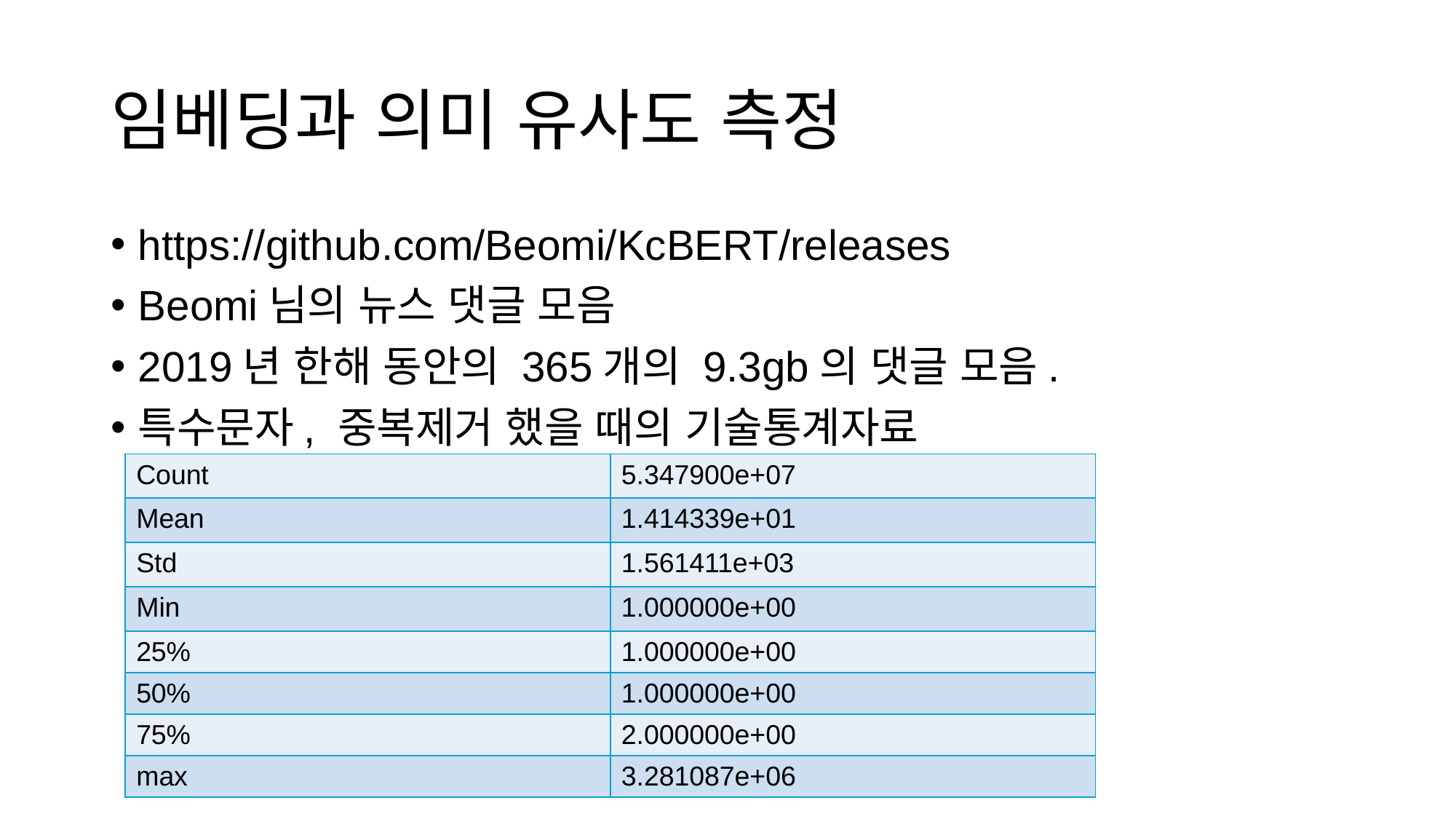

# 임베딩과 의미 유사도 측정
https://github.com/Beomi/KcBERT/releases
Beomi님의 뉴스 댓글 모음
2019년 한해 동안의 365개의 9.3gb의 댓글 모음.
특수문자, 중복제거 했을 때의 기술통계자료
| Count | 5.347900e+07 |
| --- | --- |
| Mean | 1.414339e+01 |
| Std | 1.561411e+03 |
| Min | 1.000000e+00 |
| 25% | 1.000000e+00 |
| 50% | 1.000000e+00 |
| 75% | 2.000000e+00 |
| max | 3.281087e+06 |